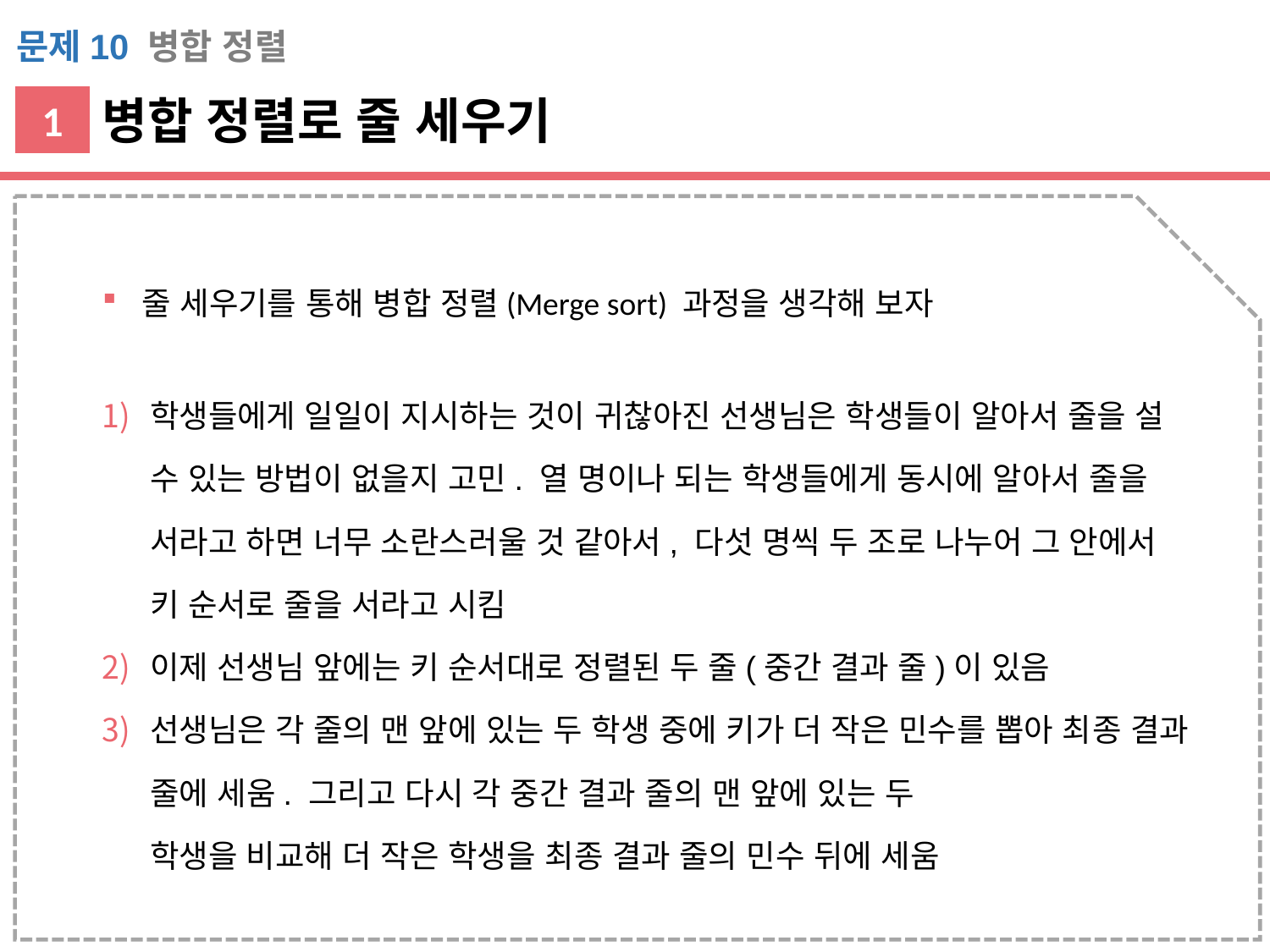

문제10 병합 정렬
병합 정렬로 줄 세우기
1

줄 세우기를 통해 병합 정렬(Merge sort) 과정을 생각해 보자
학생들에게 일일이 지시하는 것이 귀찮아진 선생님은 학생들이 알아서 줄을 설 수 있는 방법이 없을지 고민. 열 명이나 되는 학생들에게 동시에 알아서 줄을 서라고 하면 너무 소란스러울 것 같아서, 다섯 명씩 두 조로 나누어 그 안에서 키 순서로 줄을 서라고 시킴
이제 선생님 앞에는 키 순서대로 정렬된 두 줄(중간 결과 줄)이 있음
선생님은 각 줄의 맨 앞에 있는 두 학생 중에 키가 더 작은 민수를 뽑아 최종 결과 줄에 세움. 그리고 다시 각 중간 결과 줄의 맨 앞에 있는 두
학생을 비교해 더 작은 학생을 최종 결과 줄의 민수 뒤에 세움